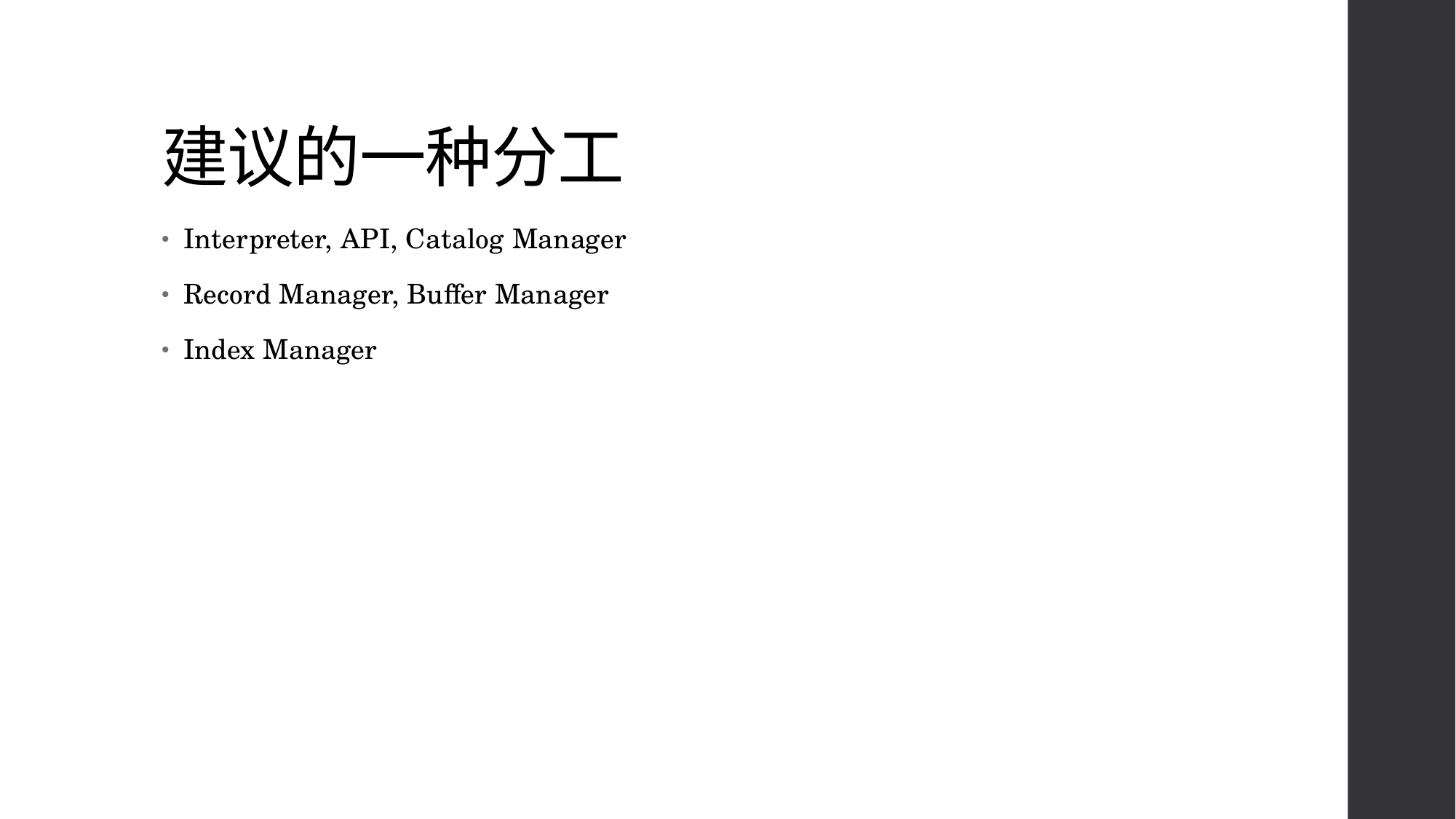

# 建议的一种分工
Interpreter, API, Catalog Manager
Record Manager, Buffer Manager
Index Manager